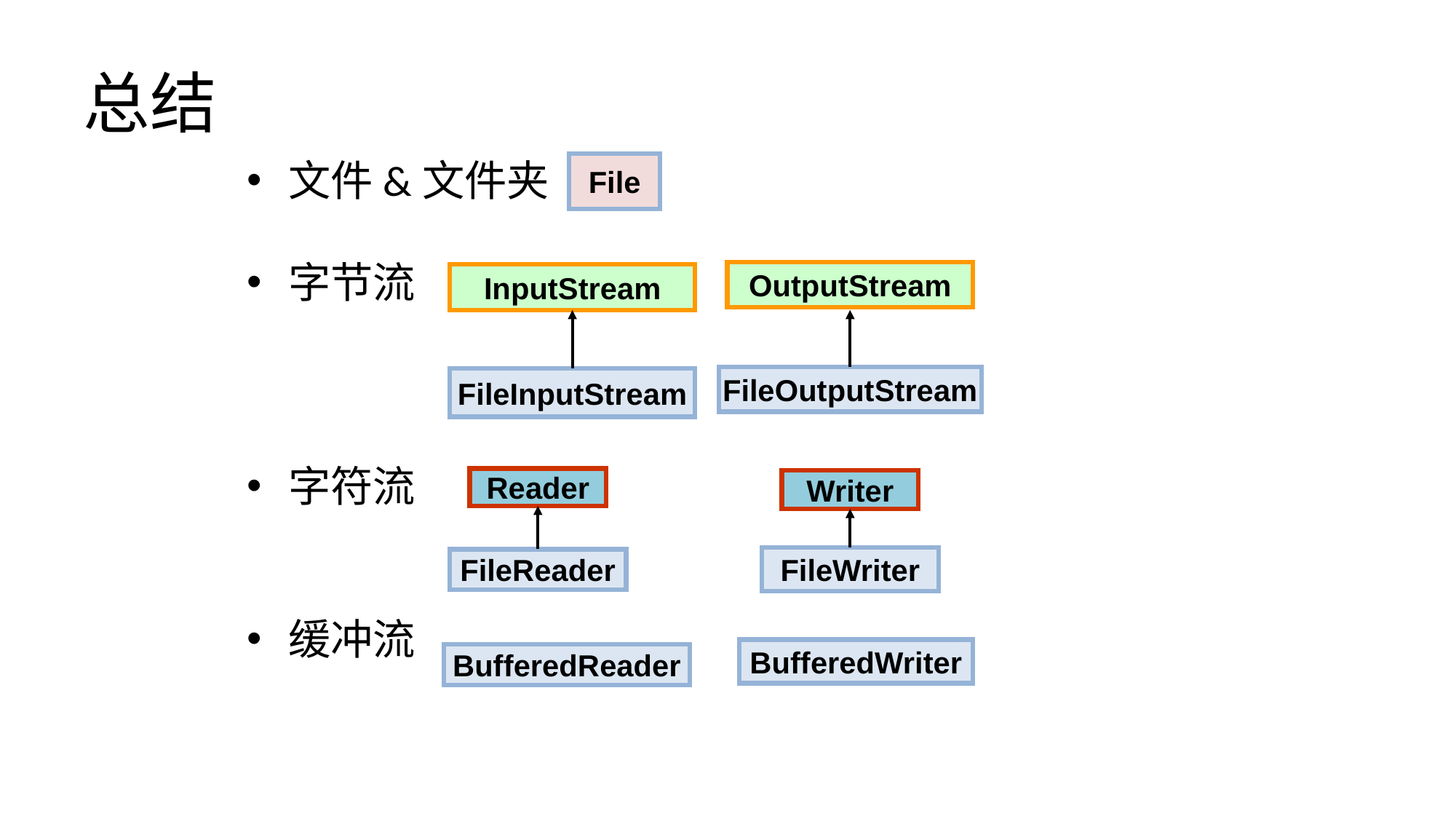

# 总结
文件&文件夹

字节流

字符流

缓冲流
File
OutputStream
InputStream
FileOutputStream
FileInputStream
Reader
Writer
FileWriter
FileReader
BufferedWriter
BufferedReader
104